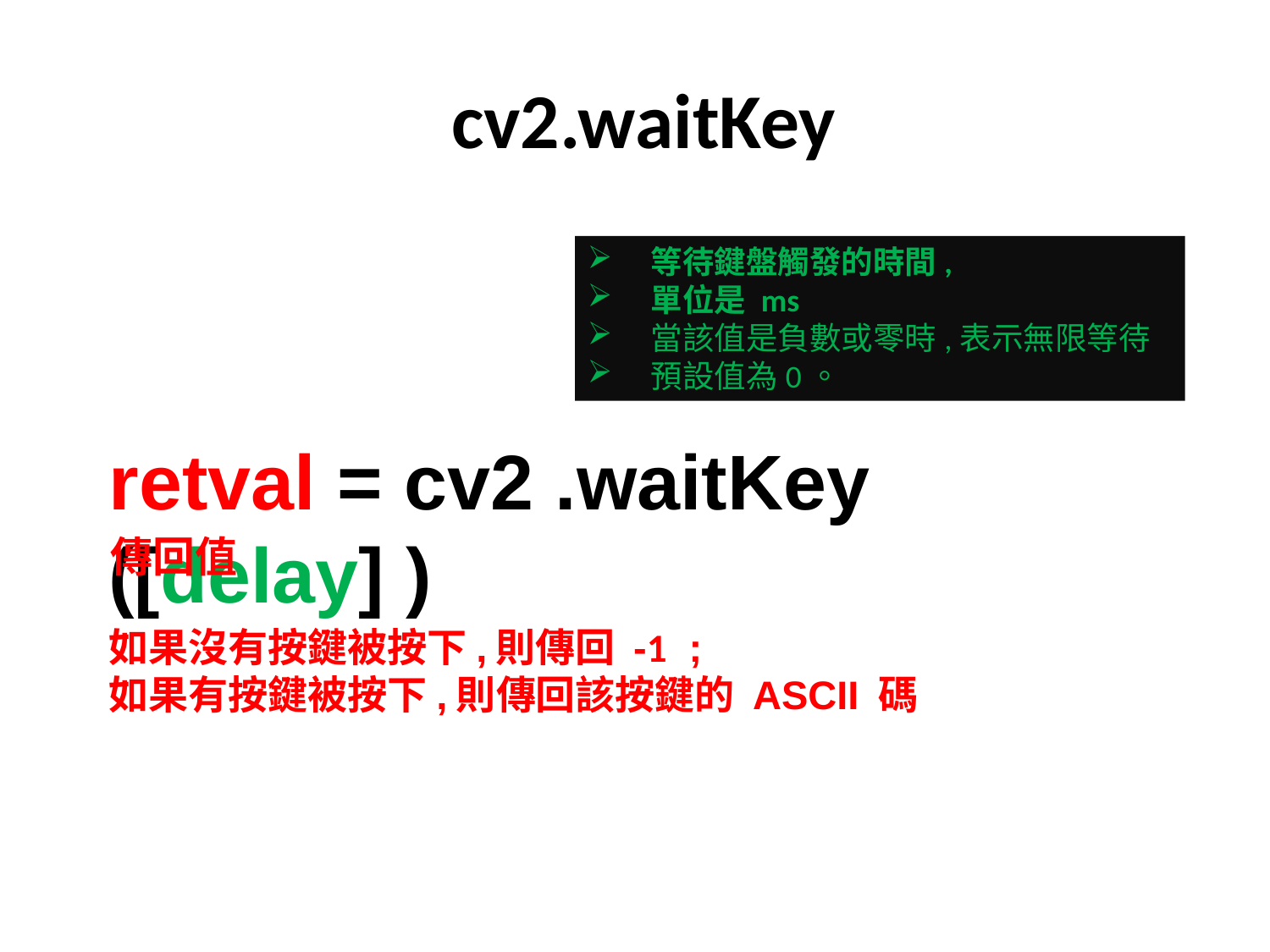

# cv2.waitKey
等待鍵盤觸發的時間,
單位是 ms
當該值是負數或零時,表示無限等待
預設值為0。
retval = cv2 .waitKey ([delay] )
傳回值
如果沒有按鍵被按下,則傳回 -1  ;
如果有按鍵被按下,則傳回該按鍵的 ASCII 碼